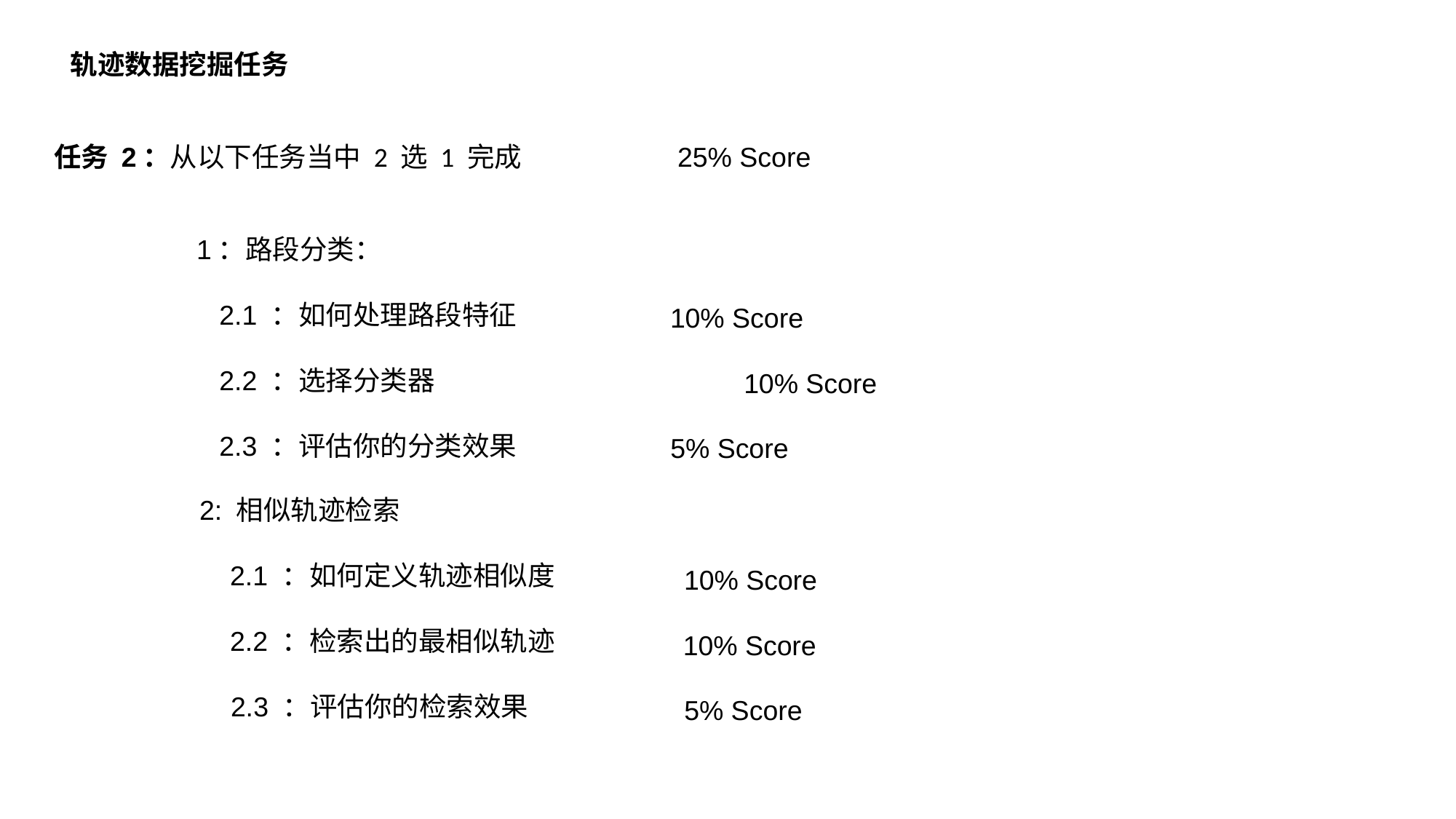

轨迹数据挖掘任务
任务 2：从以下任务当中 2 选 1 完成
25% Score
1：路段分类：

   2.1 ：如何处理路段特征

   2.2 ：选择分类器

   2.3 ：评估你的分类效果
10% Score
10% Score
5% Score
2: 相似轨迹检索

    2.1 ：如何定义轨迹相似度

    2.2 ：检索出的最相似轨迹
    2.3 ：评估你的检索效果
10% Score
10% Score
5% Score